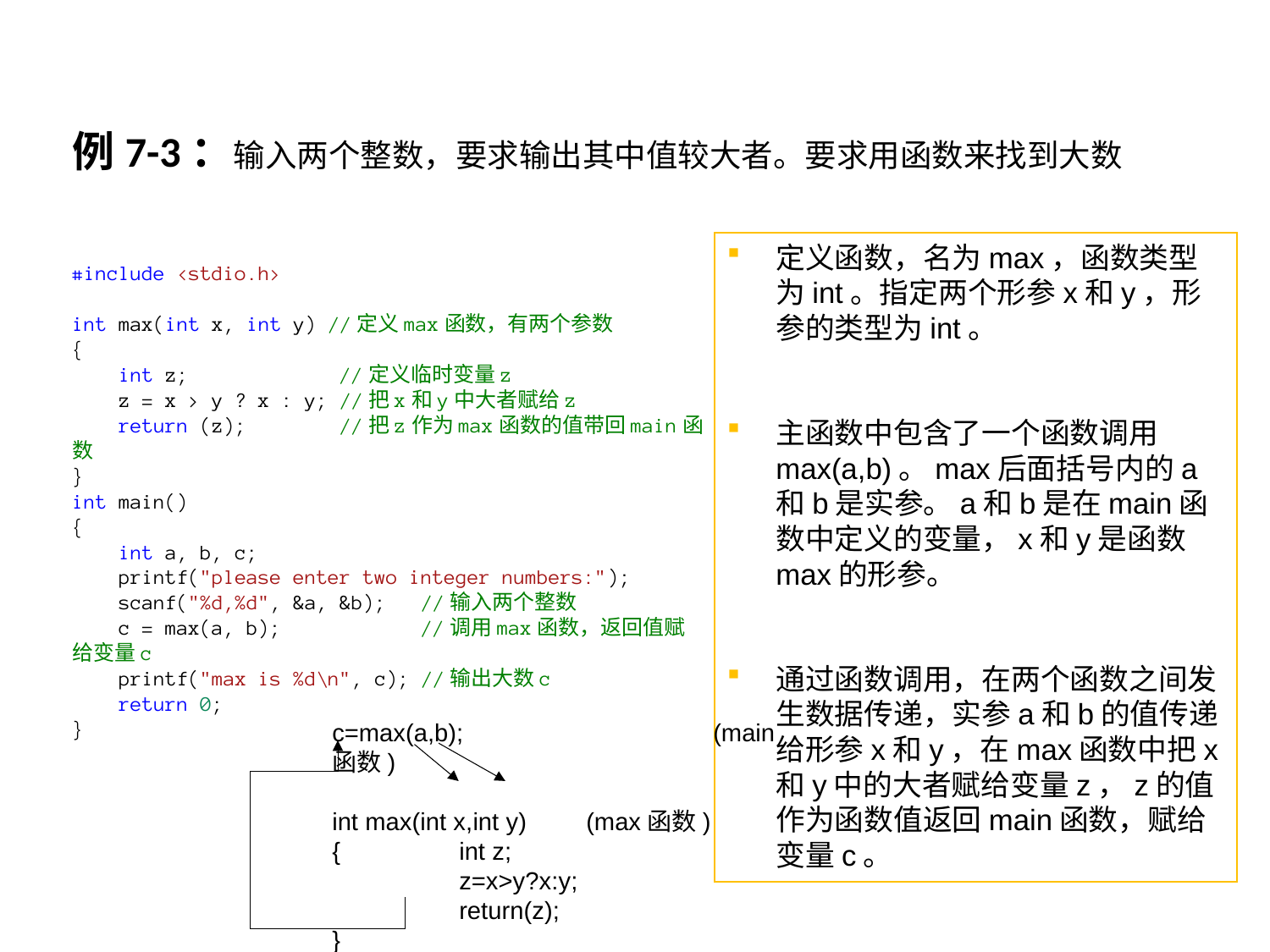

# 例7-3：输入两个整数，要求输出其中值较大者。要求用函数来找到大数
定义函数，名为max，函数类型为int。指定两个形参x和y，形参的类型为int。

主函数中包含了一个函数调用max(a,b)。max后面括号内的a和b是实参。a和b是在main函数中定义的变量，x和y是函数max的形参。

通过函数调用，在两个函数之间发生数据传递，实参a和b的值传递给形参x和y，在max函数中把x和y中的大者赋给变量z，z的值作为函数值返回main函数，赋给变量c。

#include <stdio.h>
int max(int x, int y) //定义max函数，有两个参数
{
    int z;             //定义临时变量z
    z = x > y ? x : y; //把x和y中大者赋给z
    return (z);        //把z作为max函数的值带回main函数
}
int main()
{
    int a, b, c;
    printf("please enter two integer numbers:");
    scanf("%d,%d", &a, &b);   //输入两个整数
    c = max(a, b);            //调用max函数，返回值赋给变量c
    printf("max is %d\n", c); //输出大数c
    return 0;
}

c=max(a,b);		(main函数)

int max(int x,int y)	(max函数)
{	int z;
	z=x>y?x:y;
	return(z);
}